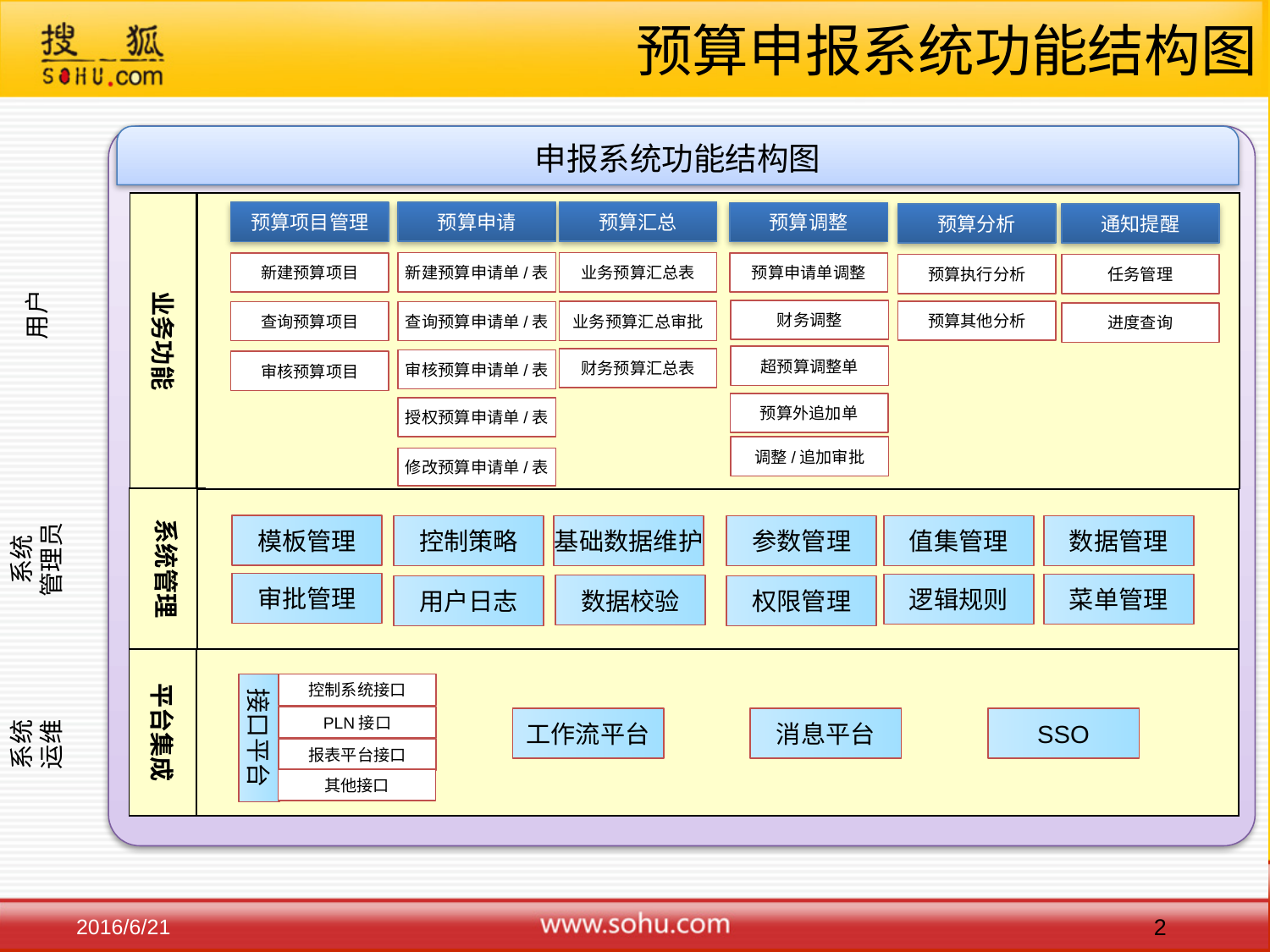

# 预算申报系统功能结构图

申报系统功能结构图
业务功能

预算汇总
预算申请
预算项目管理
预算调整
预算分析
通知提醒
业务预算汇总表
新建预算申请单/表
新建预算项目
预算申请单调整
预算执行分析
任务管理
用户
财务调整
预算其他分析
业务预算汇总审批
查询预算申请单/表
查询预算项目
进度查询
超预算调整单
财务预算汇总表
审核预算申请单/表
审核预算项目
预算外追加单
授权预算申请单/表
调整/追加审批
修改预算申请单/表
系统
管理员
系统管理

主数据

模板管理
基础数据维护
控制策略
参数管理
值集管理
数据管理
资产类别
预算组织
PS组织
预算项目
场景版本
审批管理
逻辑规则
菜单管理
数据校验
用户日志
权限管理

平台集成
系统
运维
接口平台
控制系统接口
PLN接口
工作流平台
消息平台
SSO
报表平台接口
其他接口
2